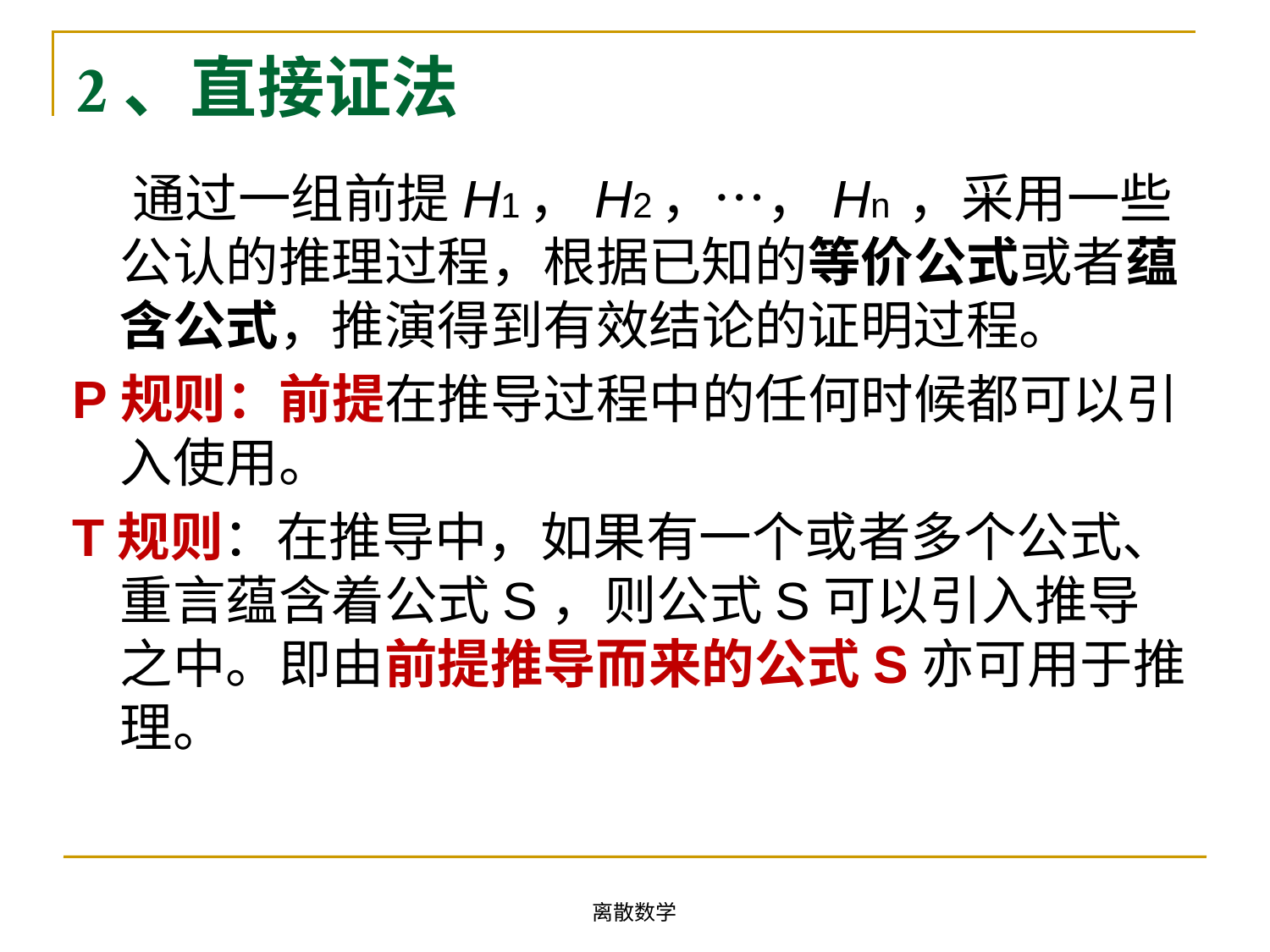

# 2、直接证法
    通过一组前提H1，H2，…，Hn ，采用一些公认的推理过程，根据已知的等价公式或者蕴含公式，推演得到有效结论的证明过程。
P规则：前提在推导过程中的任何时候都可以引入使用。
T规则：在推导中，如果有一个或者多个公式、重言蕴含着公式S，则公式S可以引入推导之中。即由前提推导而来的公式S亦可用于推理。

10
离散数学